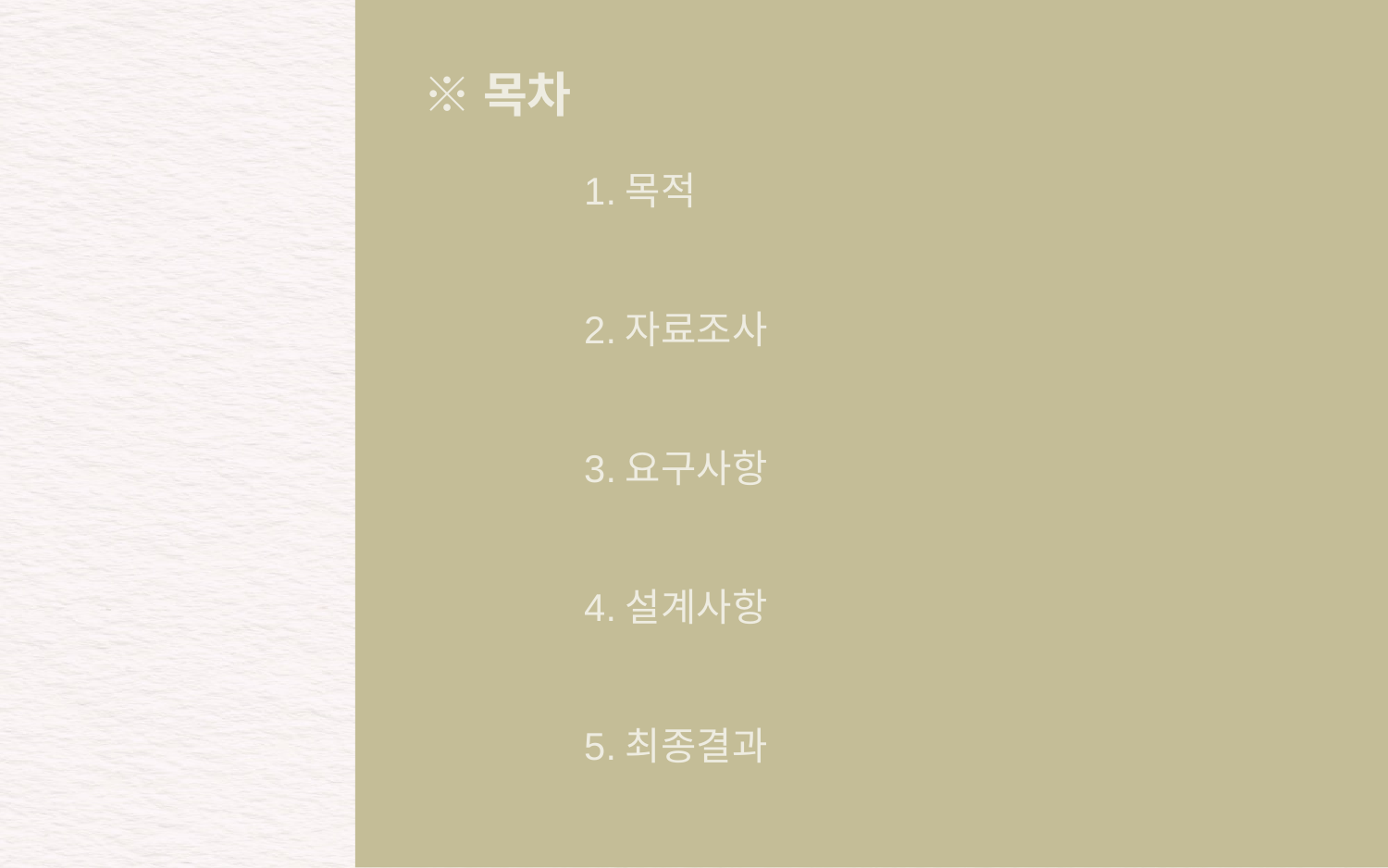

#
※목차

	1.목적

	2.자료조사

	3.요구사항

	4.설계사항

	5.최종결과